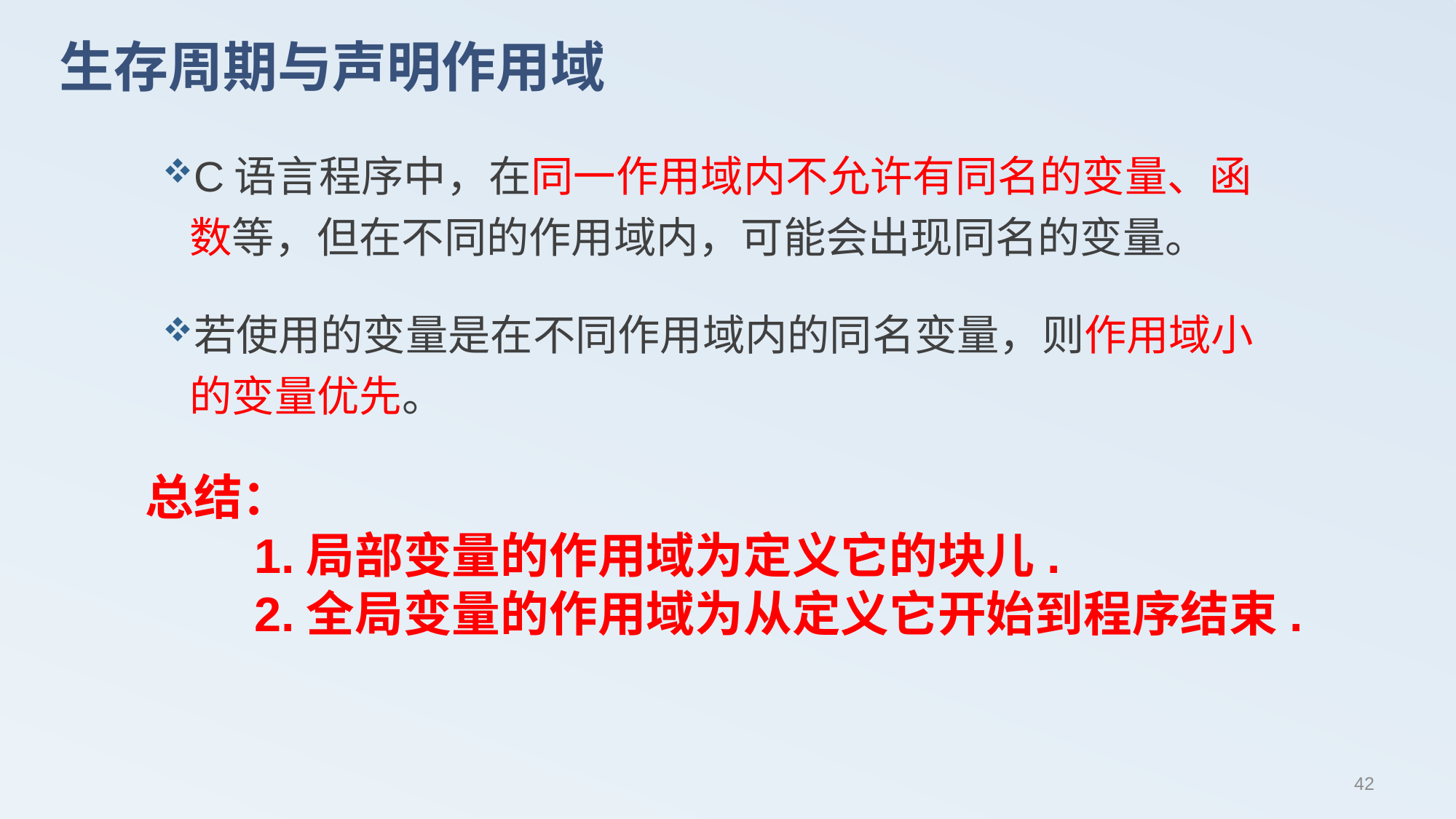

# 生存周期与声明作用域
C语言程序中，在同一作用域内不允许有同名的变量、函数等，但在不同的作用域内，可能会出现同名的变量。
若使用的变量是在不同作用域内的同名变量，则作用域小的变量优先。
总结：
	1.局部变量的作用域为定义它的块儿.
	2.全局变量的作用域为从定义它开始到程序结束.